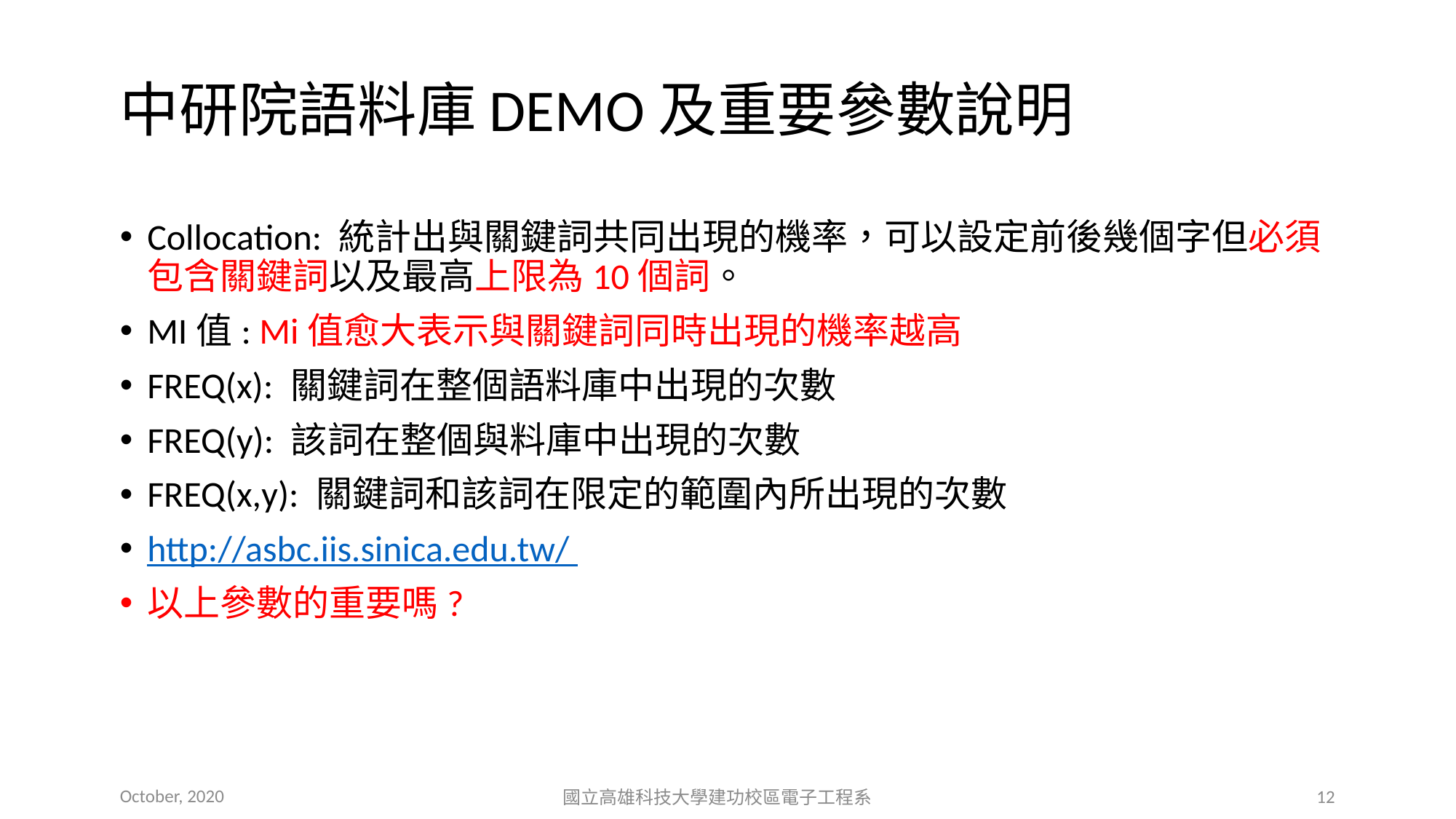

# 中研院語料庫DEMO及重要參數說明
Collocation: 統計出與關鍵詞共同出現的機率，可以設定前後幾個字但必須包含關鍵詞以及最高上限為10個詞。
MI值: Mi值愈大表示與關鍵詞同時出現的機率越高
FREQ(x): 關鍵詞在整個語料庫中出現的次數
FREQ(y): 該詞在整個與料庫中出現的次數
FREQ(x,y): 關鍵詞和該詞在限定的範圍內所出現的次數
http://asbc.iis.sinica.edu.tw/
以上參數的重要嗎?

October, 2020
12
國立高雄科技大學建功校區電子工程系